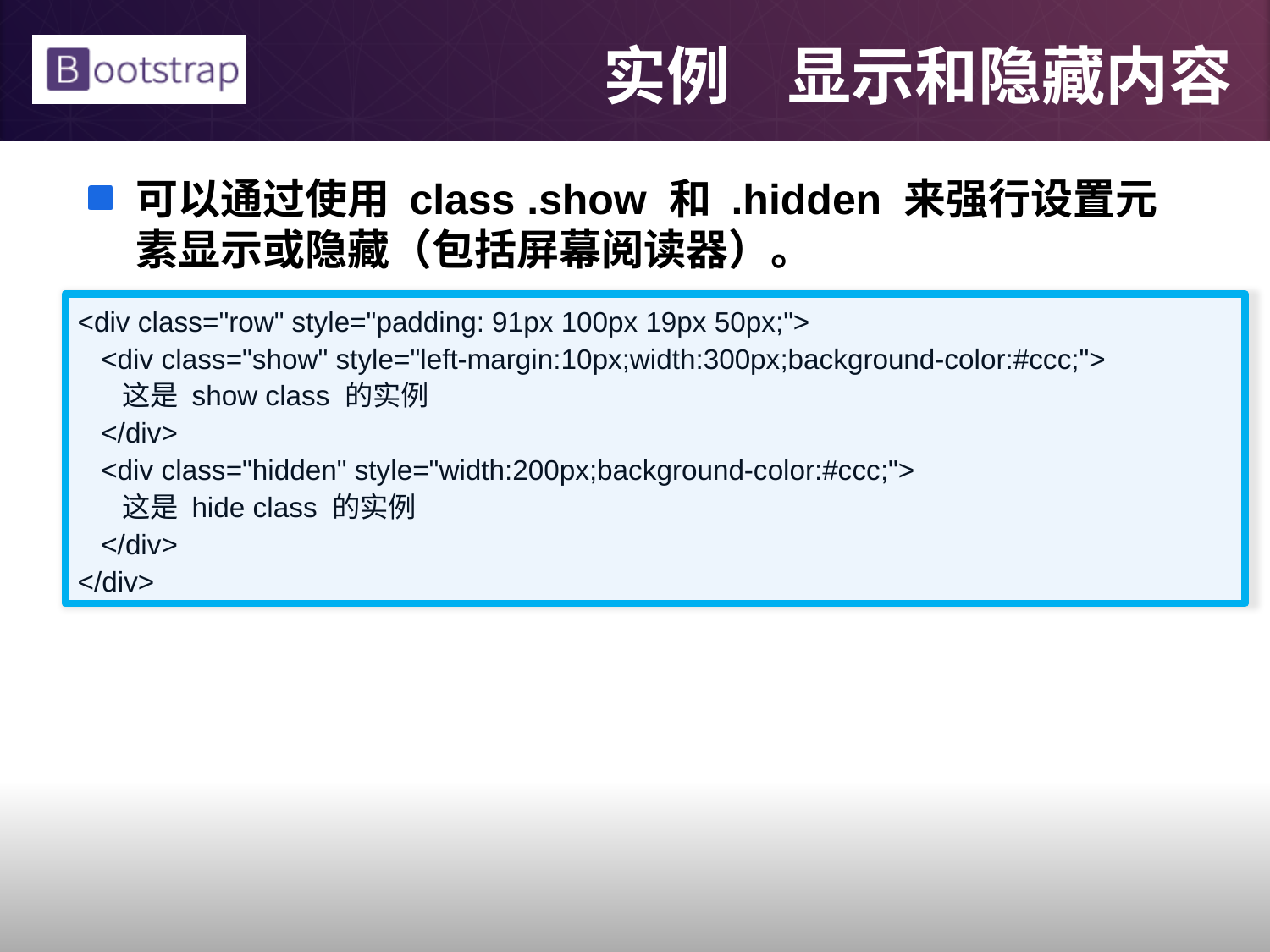

# 实例    显示和隐藏内容
可以通过使用 class .show 和 .hidden 来强行设置元素显示或隐藏（包括屏幕阅读器）。
<div class="row" style="padding: 91px 100px 19px 50px;">
   <div class="show" style="left-margin:10px;width:300px;background-color:#ccc;">
      这是 show class 的实例
   </div>
   <div class="hidden" style="width:200px;background-color:#ccc;">
      这是 hide class 的实例
   </div>
</div>